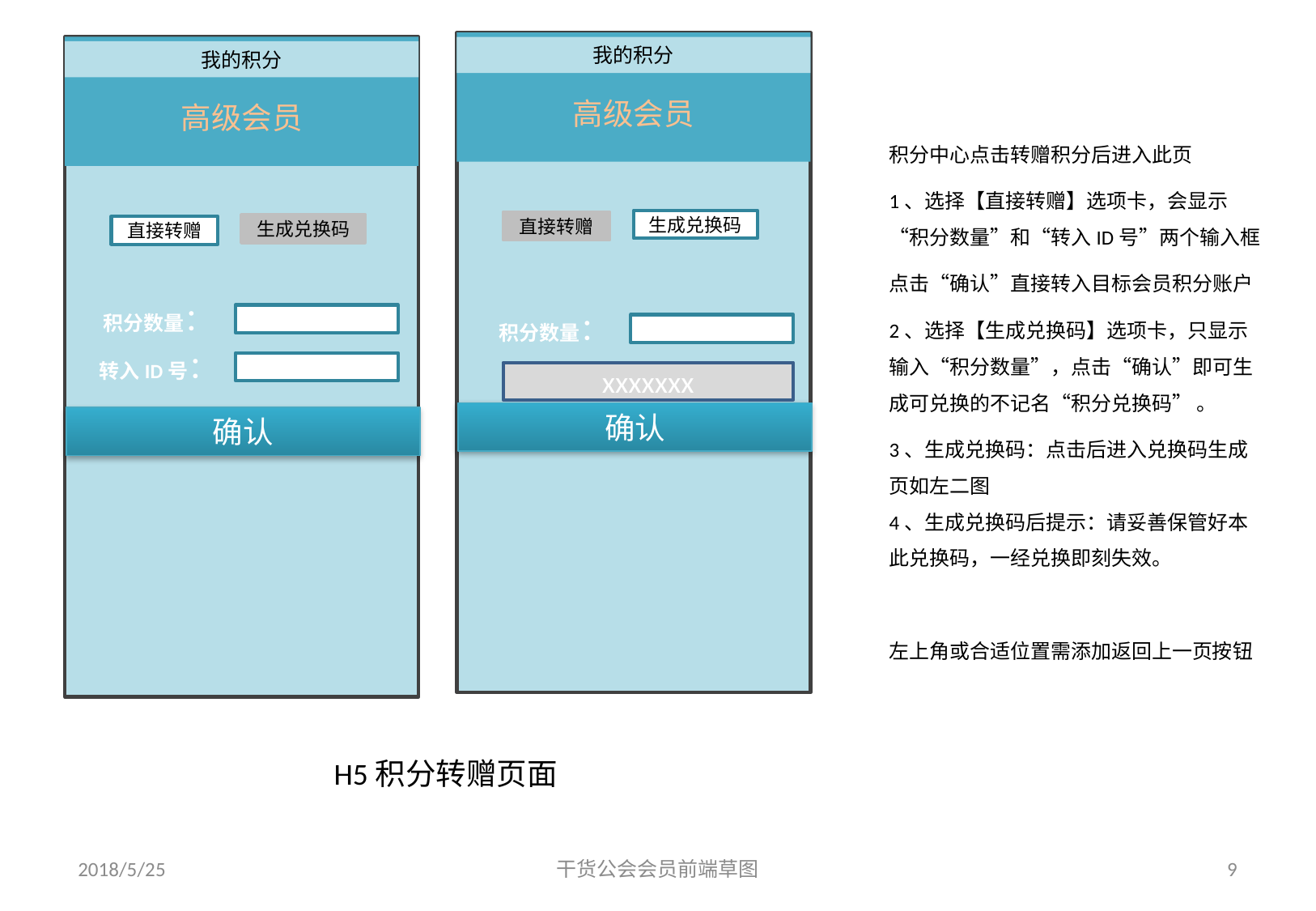

我的积分
我的积分
高级会员
高级会员
积分中心点击转赠积分后进入此页
1、选择【直接转赠】选项卡，会显示“积分数量”和“转入ID号”两个输入框
点击“确认”直接转入目标会员积分账户
2、选择【生成兑换码】选项卡，只显示输入“积分数量”，点击“确认”即可生成可兑换的不记名“积分兑换码” 。
3、生成兑换码：点击后进入兑换码生成页如左二图
4、生成兑换码后提示：请妥善保管好本此兑换码，一经兑换即刻失效。

左上角或合适位置需添加返回上一页按钮
生成兑换码
直接转赠
生成兑换码
直接转赠
积分数量：

积分数量：

转入ID号：

xxxxxxx
确认
确认
H5积分转赠页面
2018/5/25
干货公会会员前端草图
9